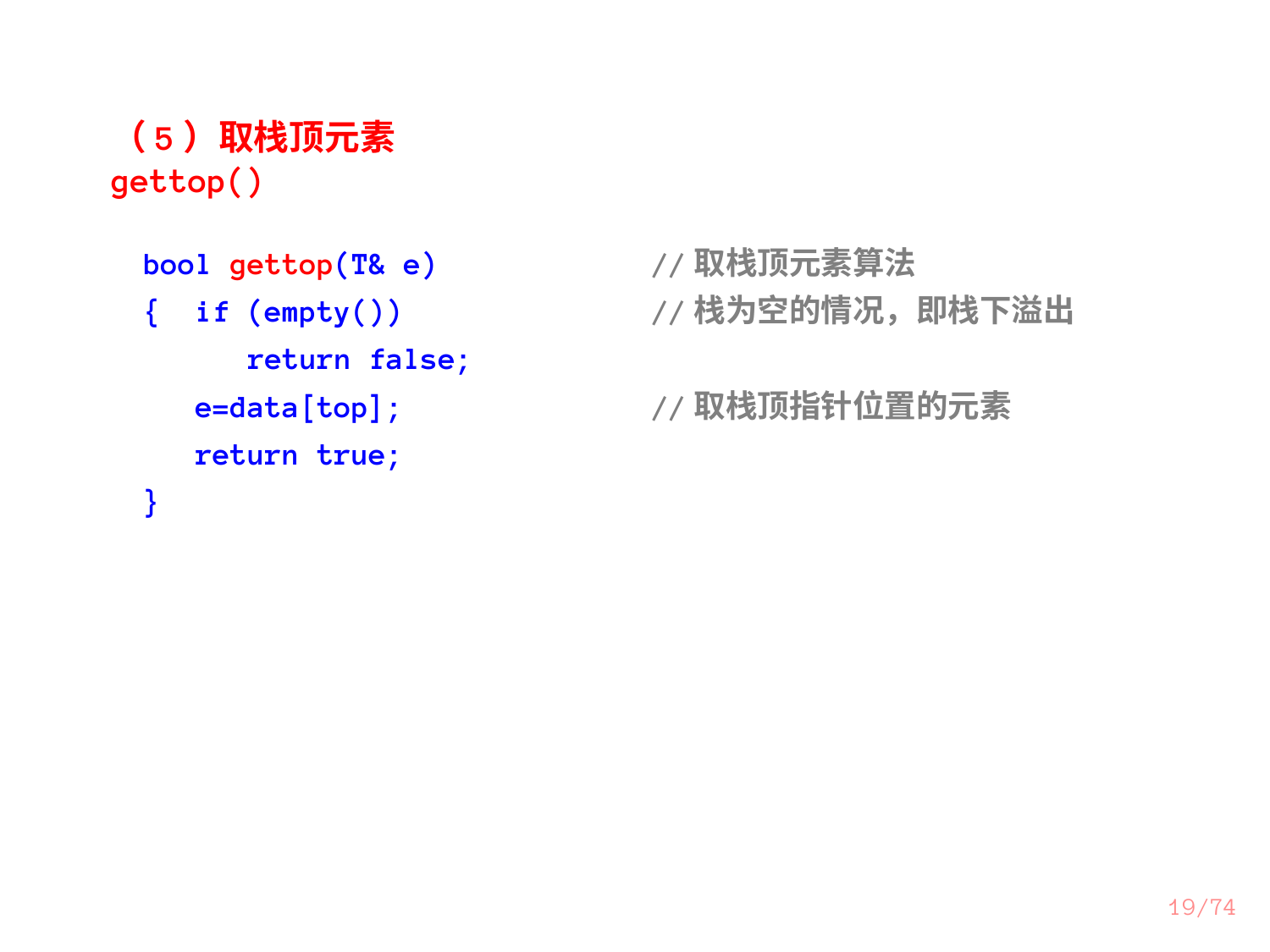

（5）取栈顶元素gettop()
bool gettop(T& e)		//取栈顶元素算法
{  if (empty())		//栈为空的情况，即栈下溢出
      return false;
   e=data[top];		//取栈顶指针位置的元素
   return true;
}
19/74